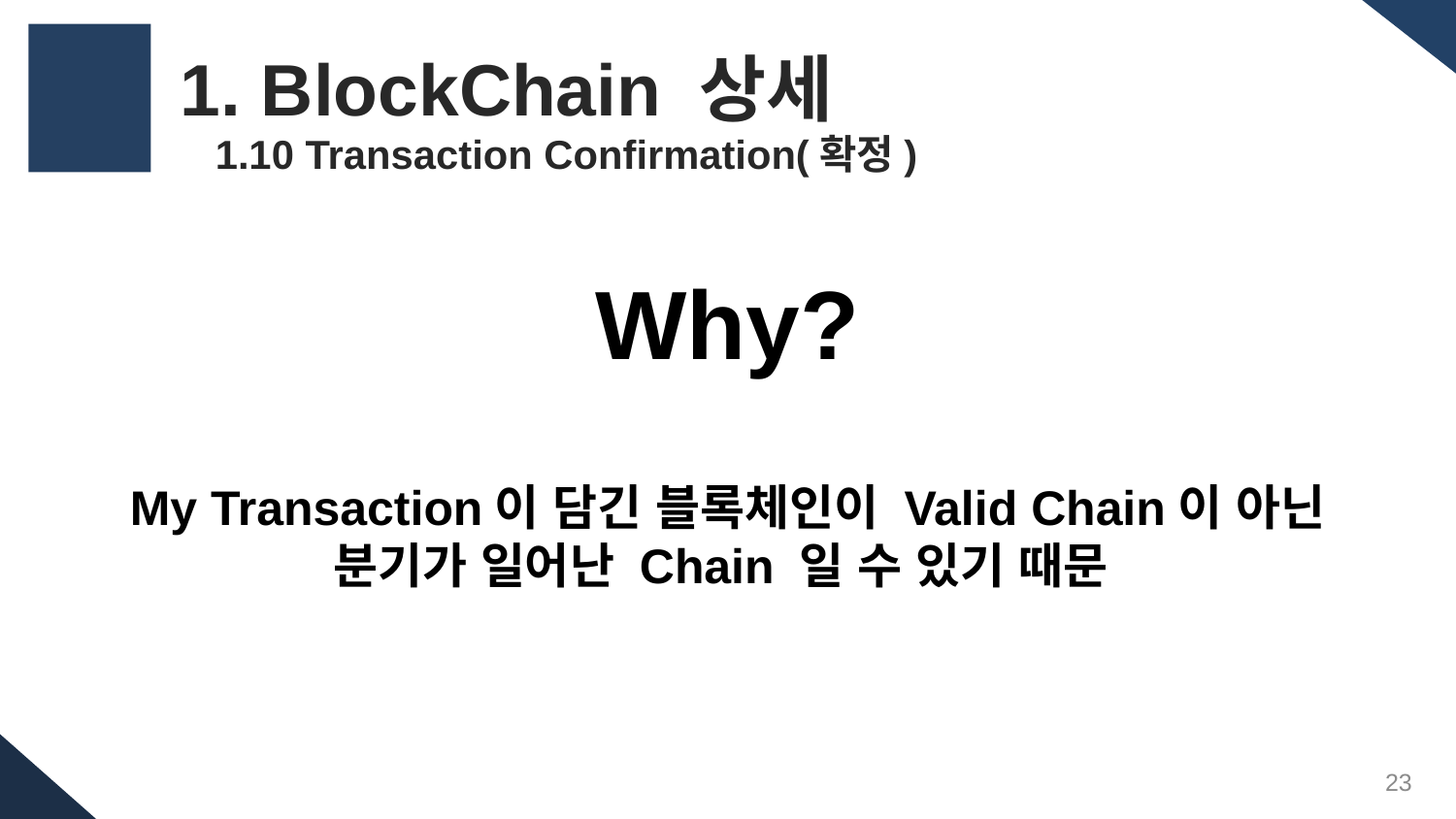

1. BlockChain 상세

  1.10 Transaction Confirmation(확정)
 Why?
 My Transaction이 담긴 블록체인이 Valid Chain이 아닌 분기가 일어난 Chain 일 수 있기 때문

23